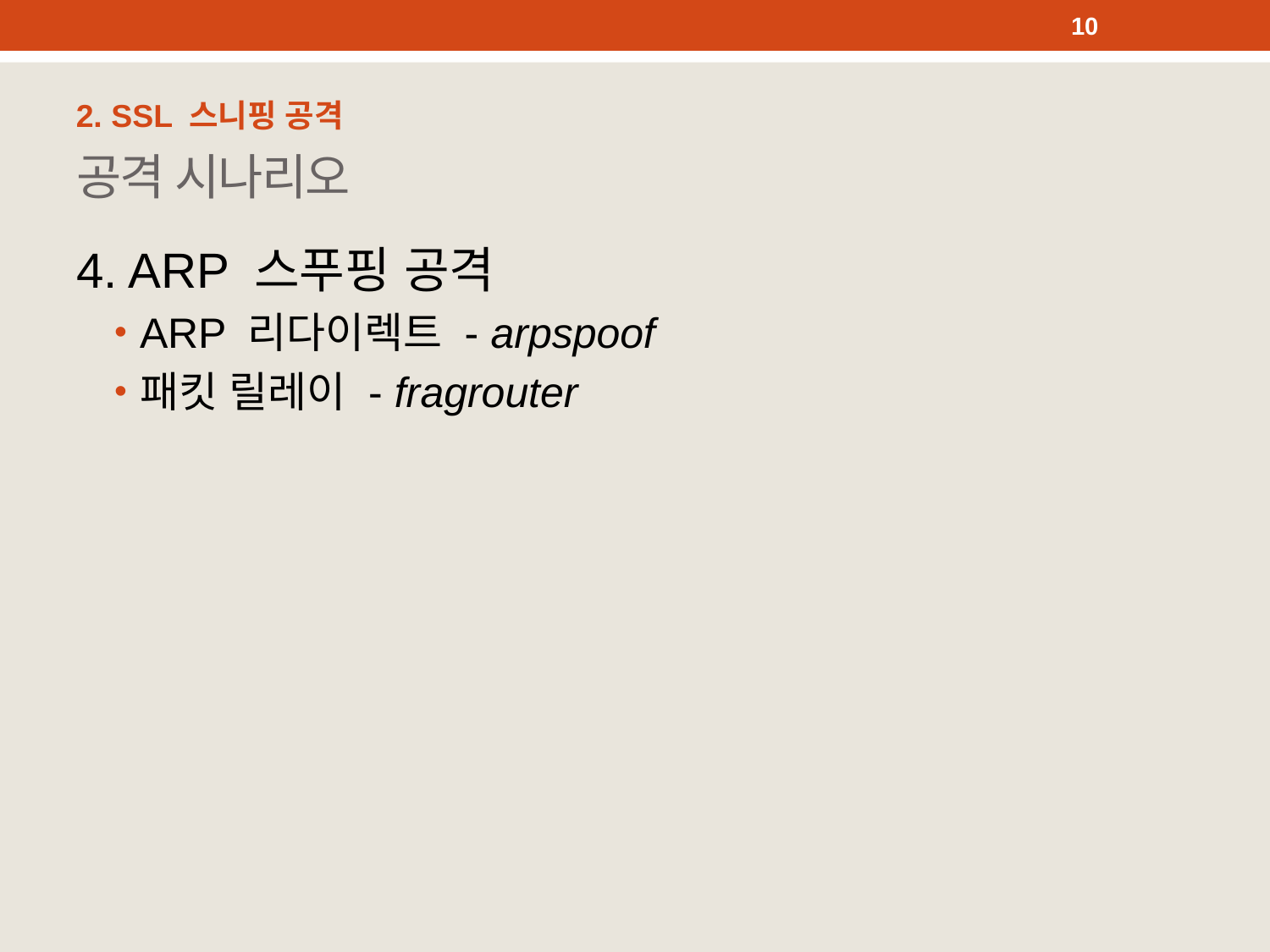

10
2. SSL 스니핑 공격
# 공격 시나리오
4. ARP 스푸핑 공격
ARP 리다이렉트 - arpspoof
패킷 릴레이 - fragrouter